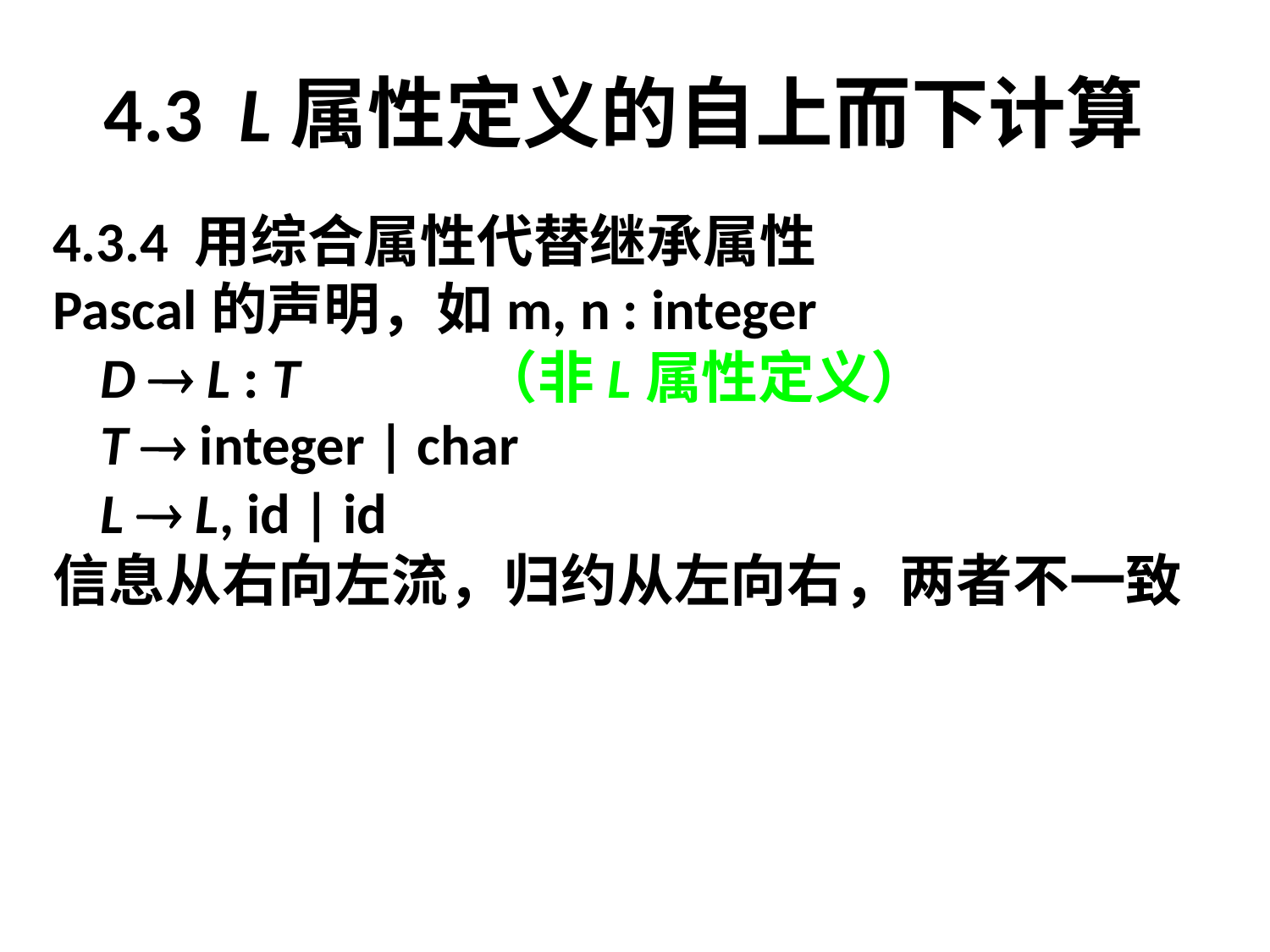

# 4.3  L属性定义的自上而下计算
4.3.4 用综合属性代替继承属性
Pascal的声明，如m, n : integer
	D → L : T		（非L属性定义）
	T → integer | char
	L → L, id | id
信息从右向左流，归约从左向右，两者不一致